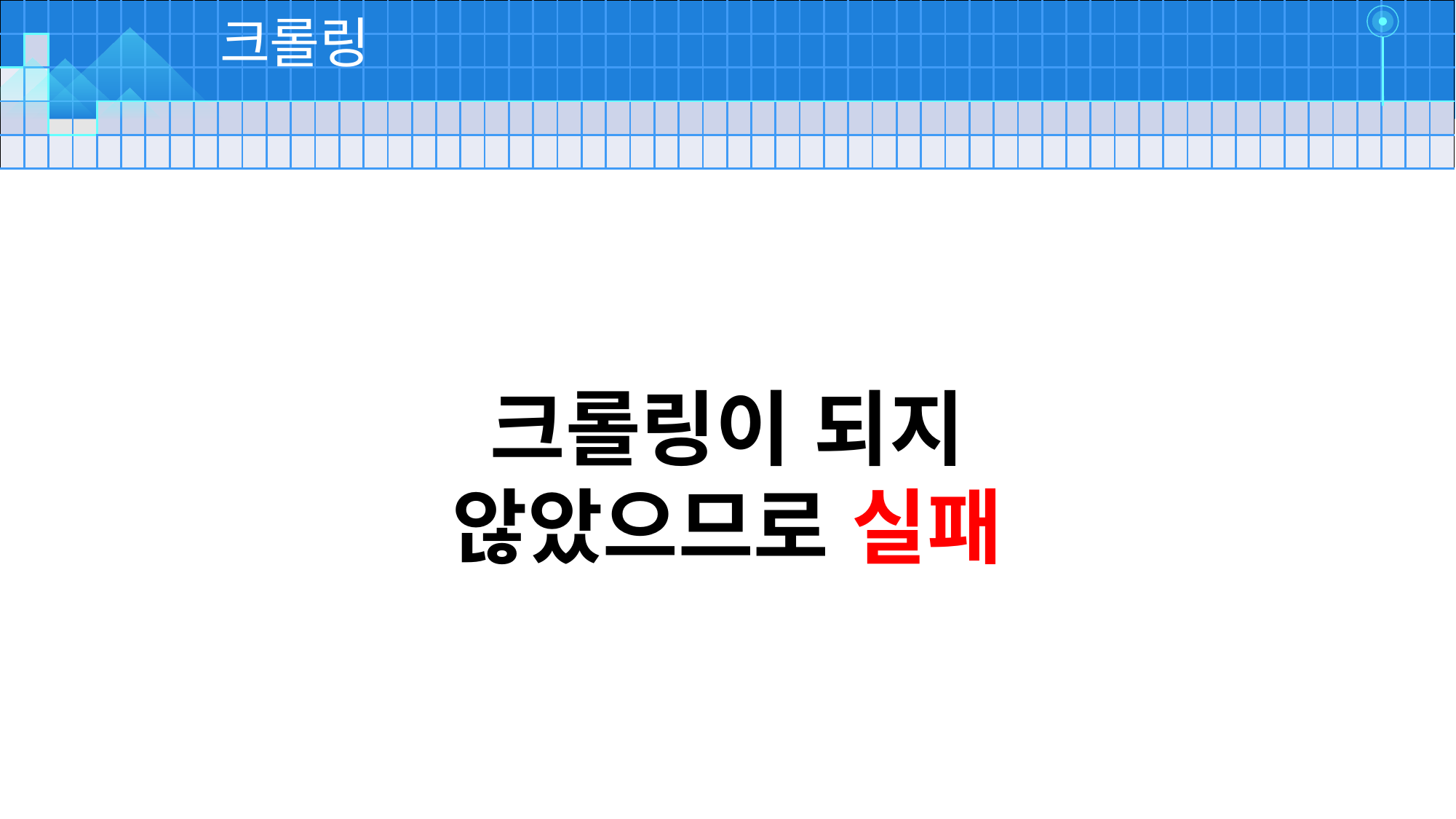

|  |  |  |  |  |  |  |  |  |  |  |  |  |  |  |  |  |  |  |  |  |  |  |  |  |  |  |  |  |  |  |  |  |  |  |  |  |  |  |  |  |  |  |  |  |  |  |  |  |  |  |  |  |  |  |  |  |  |  |  |
| --- | --- | --- | --- | --- | --- | --- | --- | --- | --- | --- | --- | --- | --- | --- | --- | --- | --- | --- | --- | --- | --- | --- | --- | --- | --- | --- | --- | --- | --- | --- | --- | --- | --- | --- | --- | --- | --- | --- | --- | --- | --- | --- | --- | --- | --- | --- | --- | --- | --- | --- | --- | --- | --- | --- | --- | --- | --- | --- | --- |
|  |  |  |  |  |  |  |  |  |  |  |  |  |  |  |  |  |  |  |  |  |  |  |  |  |  |  |  |  |  |  |  |  |  |  |  |  |  |  |  |  |  |  |  |  |  |  |  |  |  |  |  |  |  |  |  |  |  |  |  |
|  |  |  |  |  |  |  |  |  |  |  |  |  |  |  |  |  |  |  |  |  |  |  |  |  |  |  |  |  |  |  |  |  |  |  |  |  |  |  |  |  |  |  |  |  |  |  |  |  |  |  |  |  |  |  |  |  |  |  |  |
|  |  |  |  |  |  |  |  |  |  |  |  |  |  |  |  |  |  |  |  |  |  |  |  |  |  |  |  |  |  |  |  |  |  |  |  |  |  |  |  |  |  |  |  |  |  |  |  |  |  |  |  |  |  |  |  |  |  |  |  |
|  |  |  |  |  |  |  |  |  |  |  |  |  |  |  |  |  |  |  |  |  |  |  |  |  |  |  |  |  |  |  |  |  |  |  |  |  |  |  |  |  |  |  |  |  |  |  |  |  |  |  |  |  |  |  |  |  |  |  |  |
크롤링

크롤링이 되지 않았으므로 실패